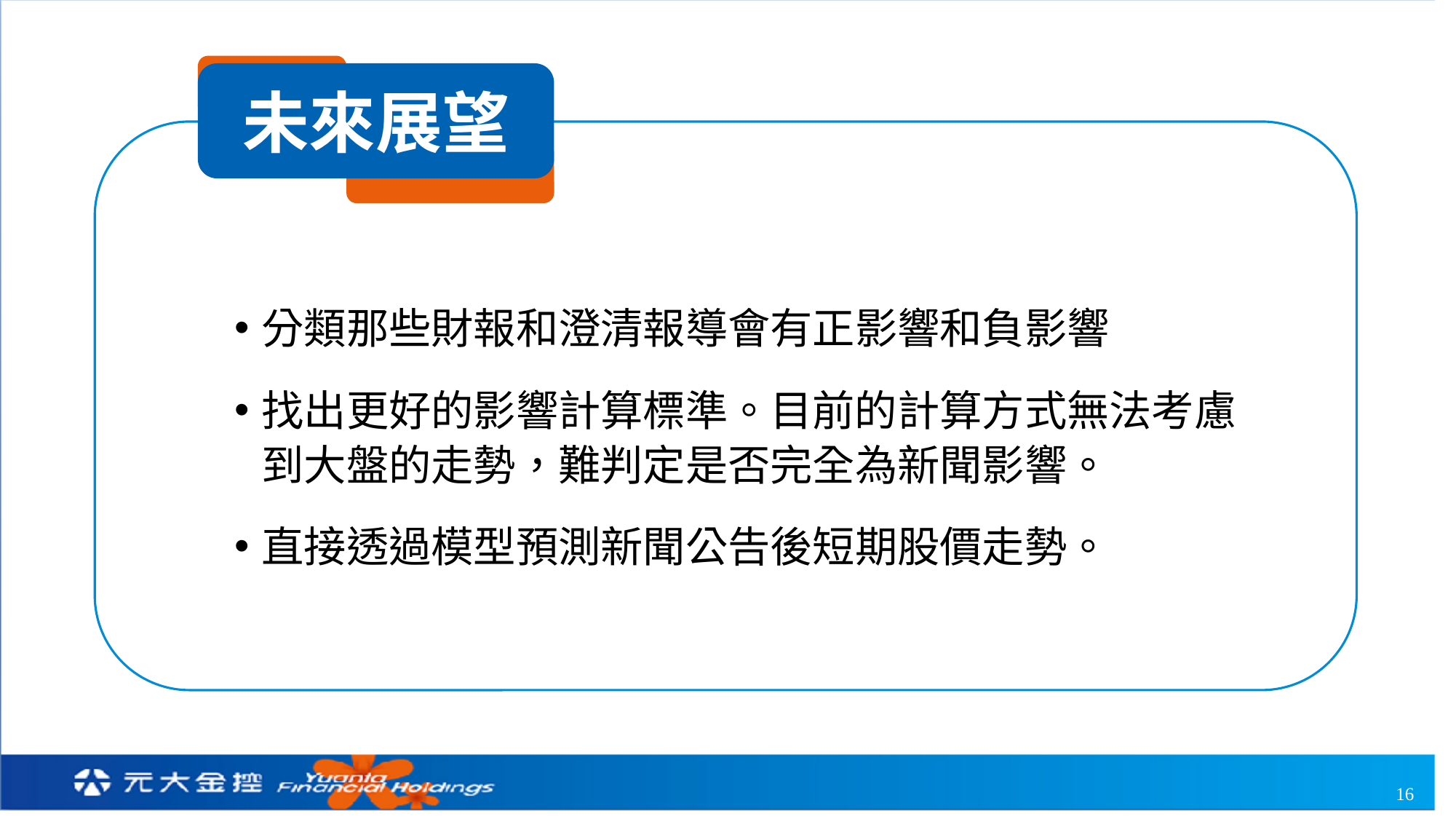

未來展望

分類那些財報和澄清報導會有正影響和負影響
找出更好的影響計算標準。目前的計算方式無法考慮到大盤的走勢，難判定是否完全為新聞影響。
直接透過模型預測新聞公告後短期股價走勢。
16